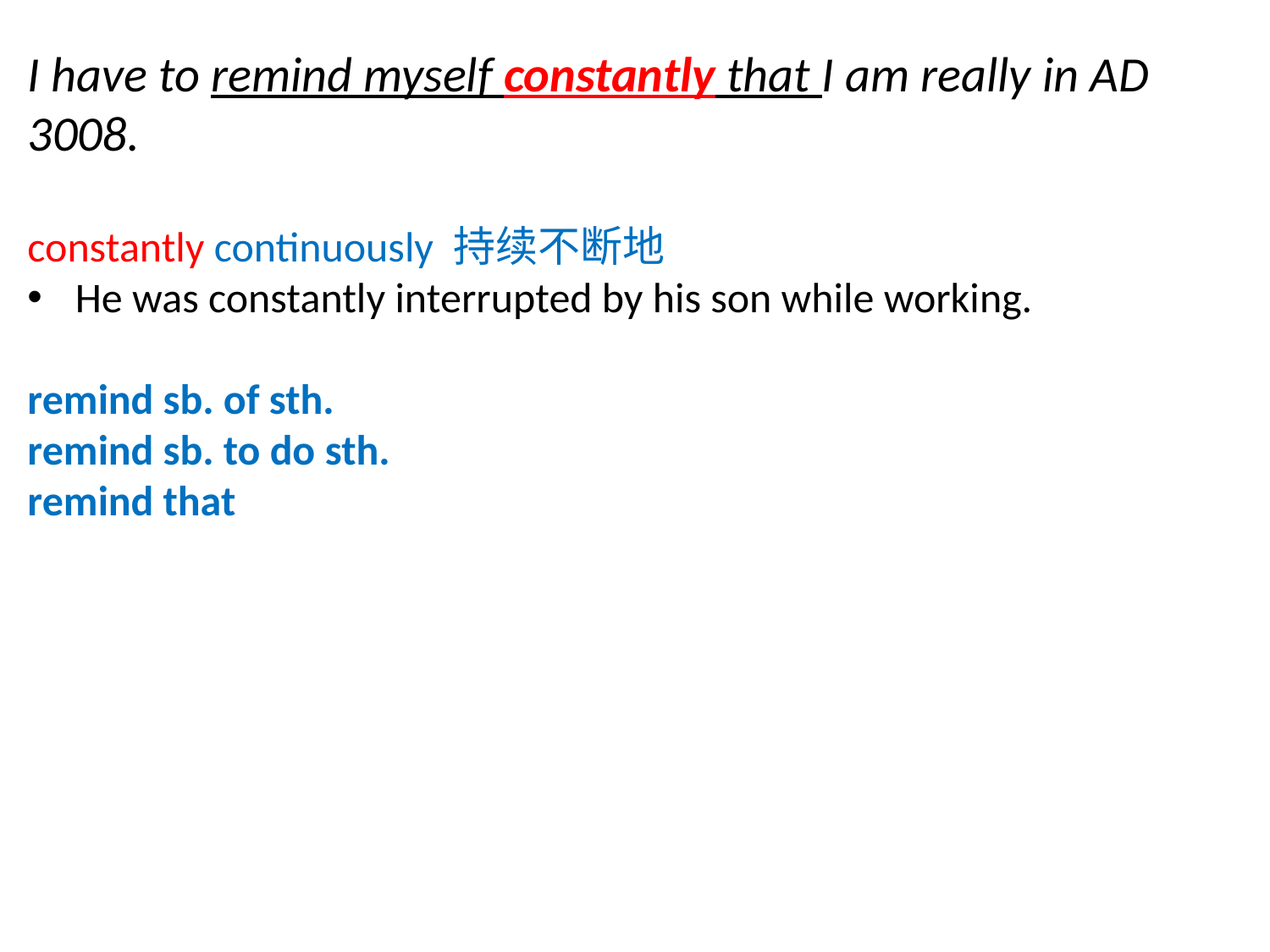

I have to remind myself constantly that I am really in AD 3008.

constantly continuously 持续不断地
He was constantly interrupted by his son while working.

remind sb. of sth.
remind sb. to do sth.
remind that